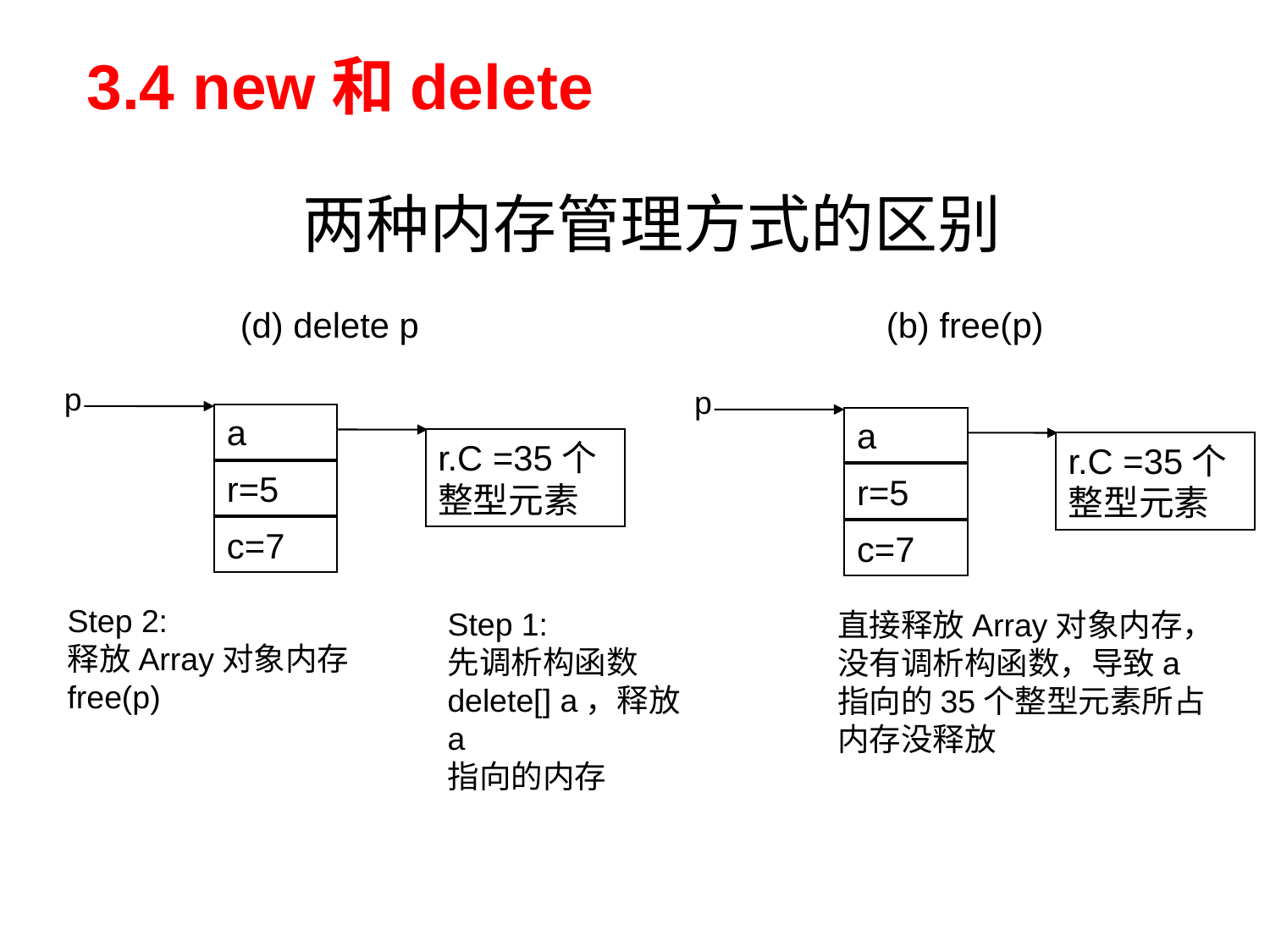

# 3.4 new和delete
两种内存管理方式的区别
(d) delete p
(b) free(p)
p
p
a

a

r.C =35个
整型元素

r.C =35个
整型元素

r=5
r=5
c=7
c=7
Step 2:
释放Array对象内存
free(p)
Step 1:
先调析构函数
delete[] a，释放a
指向的内存
直接释放Array对象内存，没有调析构函数，导致a指向的35个整型元素所占内存没释放